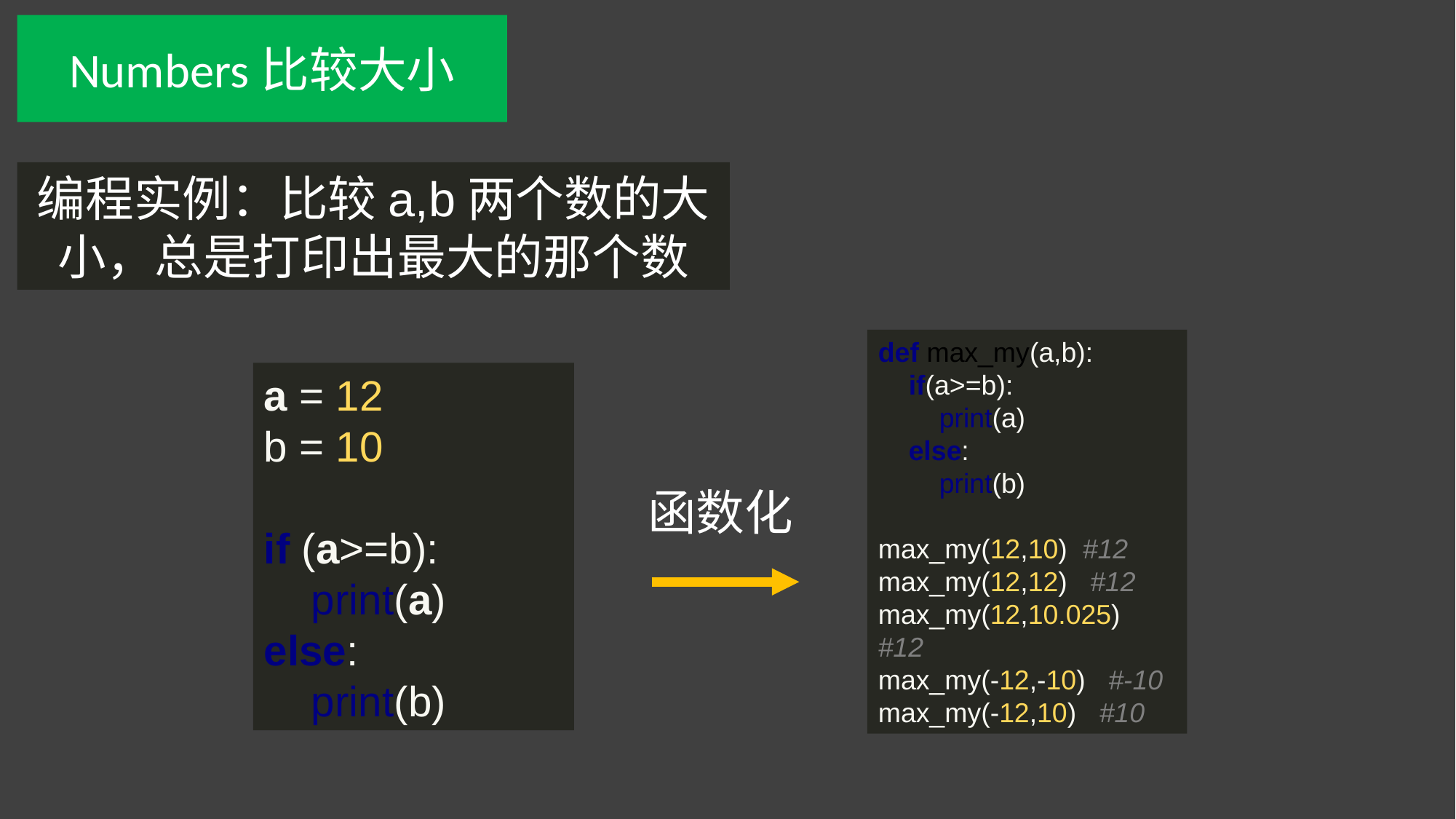

Numbers比较大小
编程实例：比较a,b两个数的大小，总是打印出最大的那个数
def max_my(a,b):
    if(a>=b):
        print(a)
    else:
        print(b)
max_my(12,10)  #12
max_my(12,12)   #12
max_my(12,10.025)   #12
max_my(-12,-10)   #-10
max_my(-12,10)   #10
a = 12
b = 10
if (a>=b):
    print(a)
else:
    print(b)
函数化